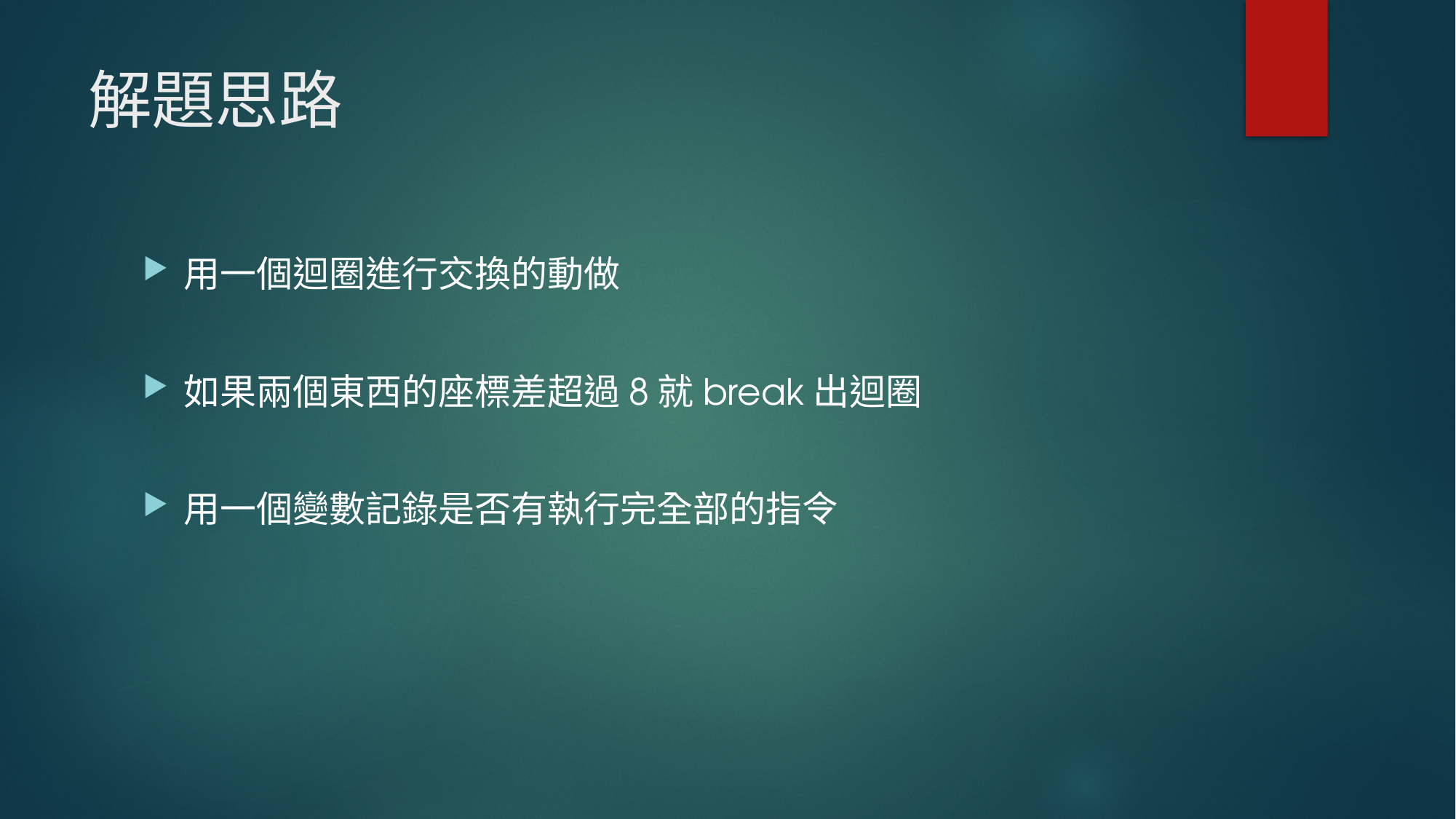

# 解題思路
用一個迴圈進行交換的動做

如果兩個東西的座標差超過8就break出迴圈

用一個變數記錄是否有執行完全部的指令